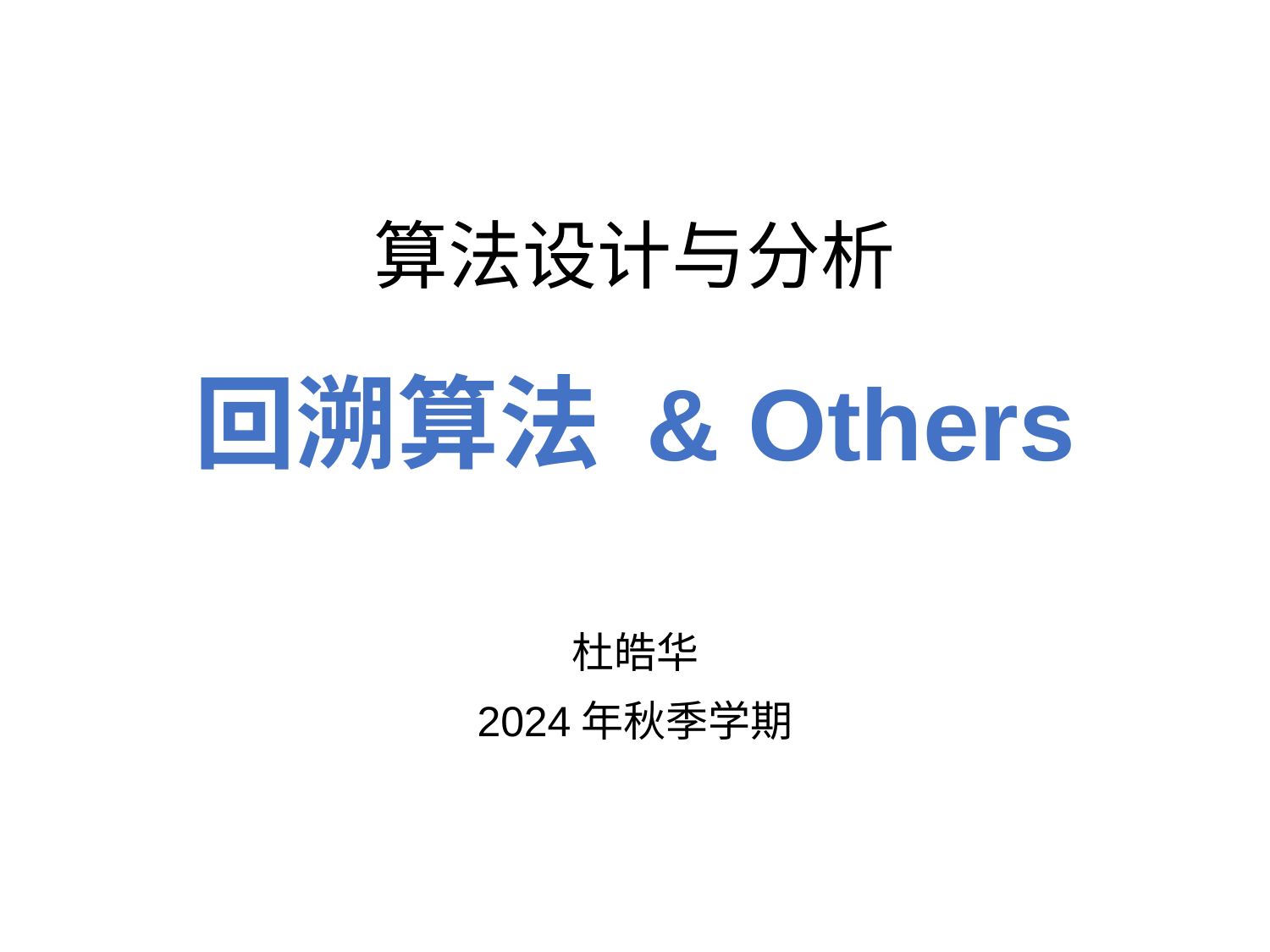

# 算法设计与分析 回溯算法 & Others

杜皓华
2024年秋季学期